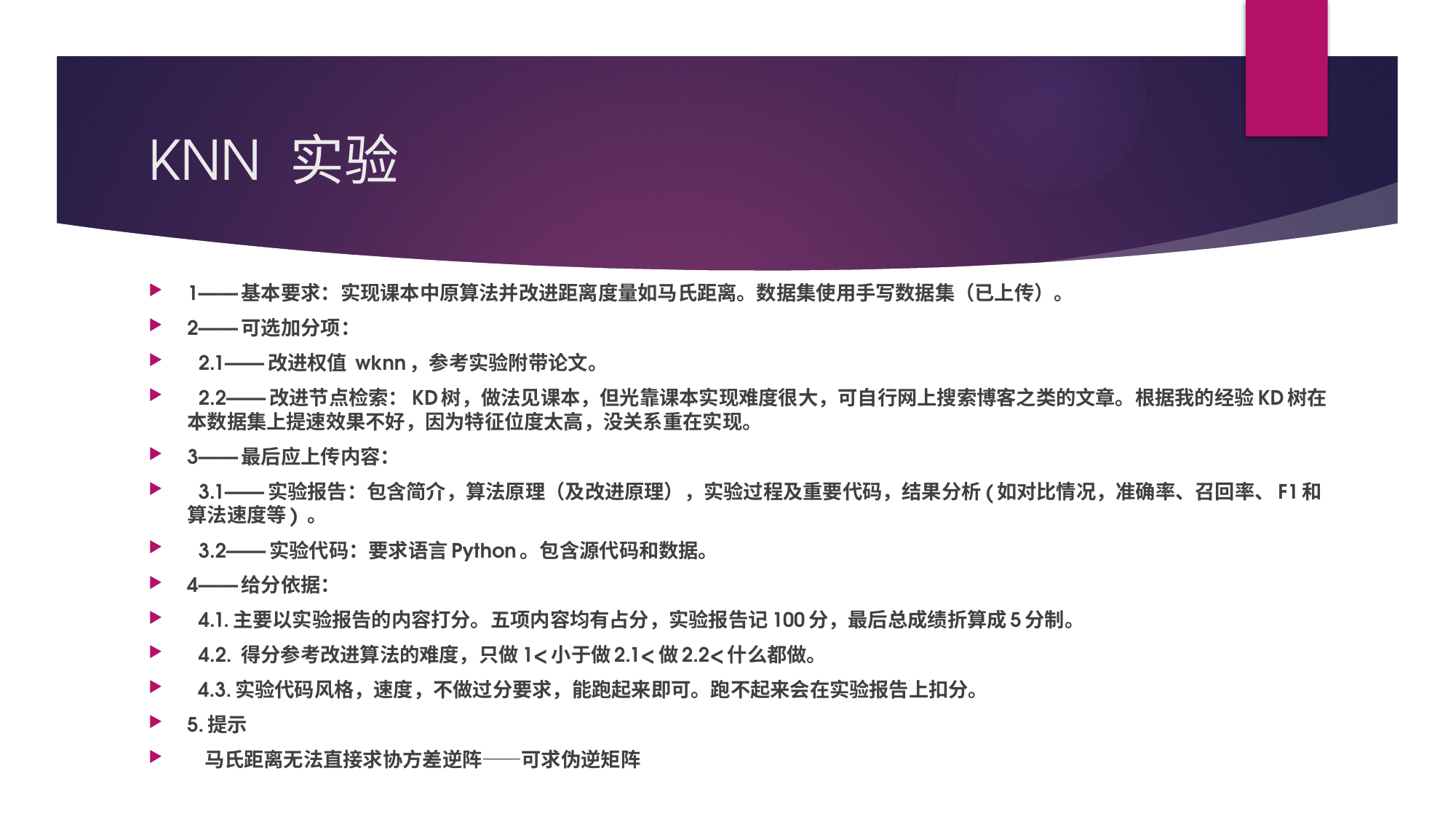

# KNN 实验
1——基本要求：实现课本中原算法并改进距离度量如马氏距离。数据集使用手写数据集（已上传）。
2——可选加分项：
  2.1——改进权值 wknn，参考实验附带论文。
  2.2——改进节点检索：KD树，做法见课本，但光靠课本实现难度很大，可自行网上搜索博客之类的文章。根据我的经验KD树在本数据集上提速效果不好，因为特征位度太高，没关系重在实现。
3——最后应上传内容：
  3.1——实验报告：包含简介，算法原理（及改进原理），实验过程及重要代码，结果分析(如对比情况，准确率、召回率、F1和算法速度等) 。
  3.2——实验代码：要求语言Python。包含源代码和数据。
4——给分依据：
  4.1.主要以实验报告的内容打分。五项内容均有占分，实验报告记100分，最后总成绩折算成5分制。
  4.2. 得分参考改进算法的难度，只做1<小于做2.1<做2.2<什么都做。
  4.3.实验代码风格，速度，不做过分要求，能跑起来即可。跑不起来会在实验报告上扣分。
5.提示
   马氏距离无法直接求协方差逆阵——可求伪逆矩阵